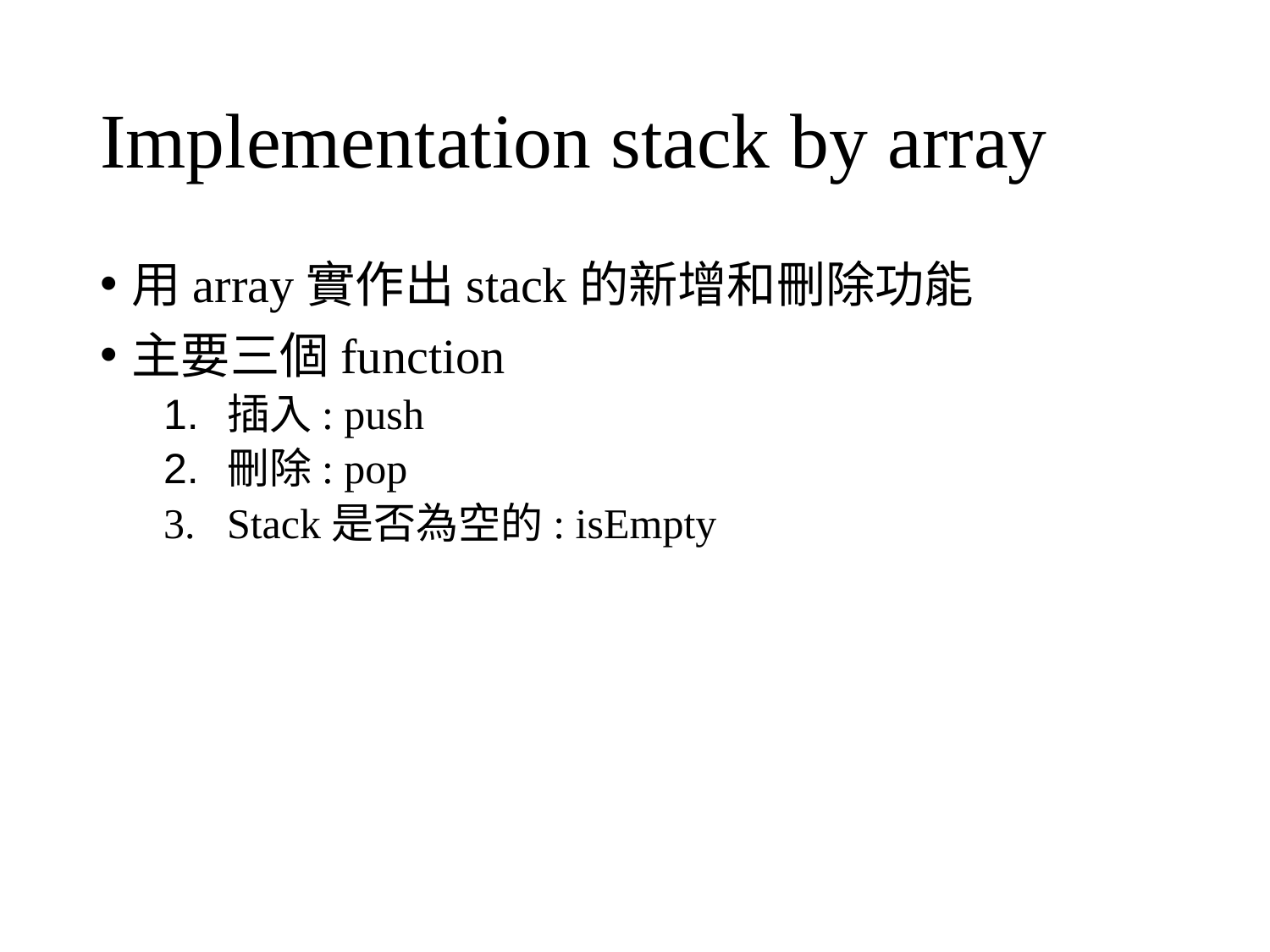

# Implementation stack by array
用array實作出stack的新增和刪除功能
主要三個function
插入: push
刪除: pop
Stack是否為空的: isEmpty